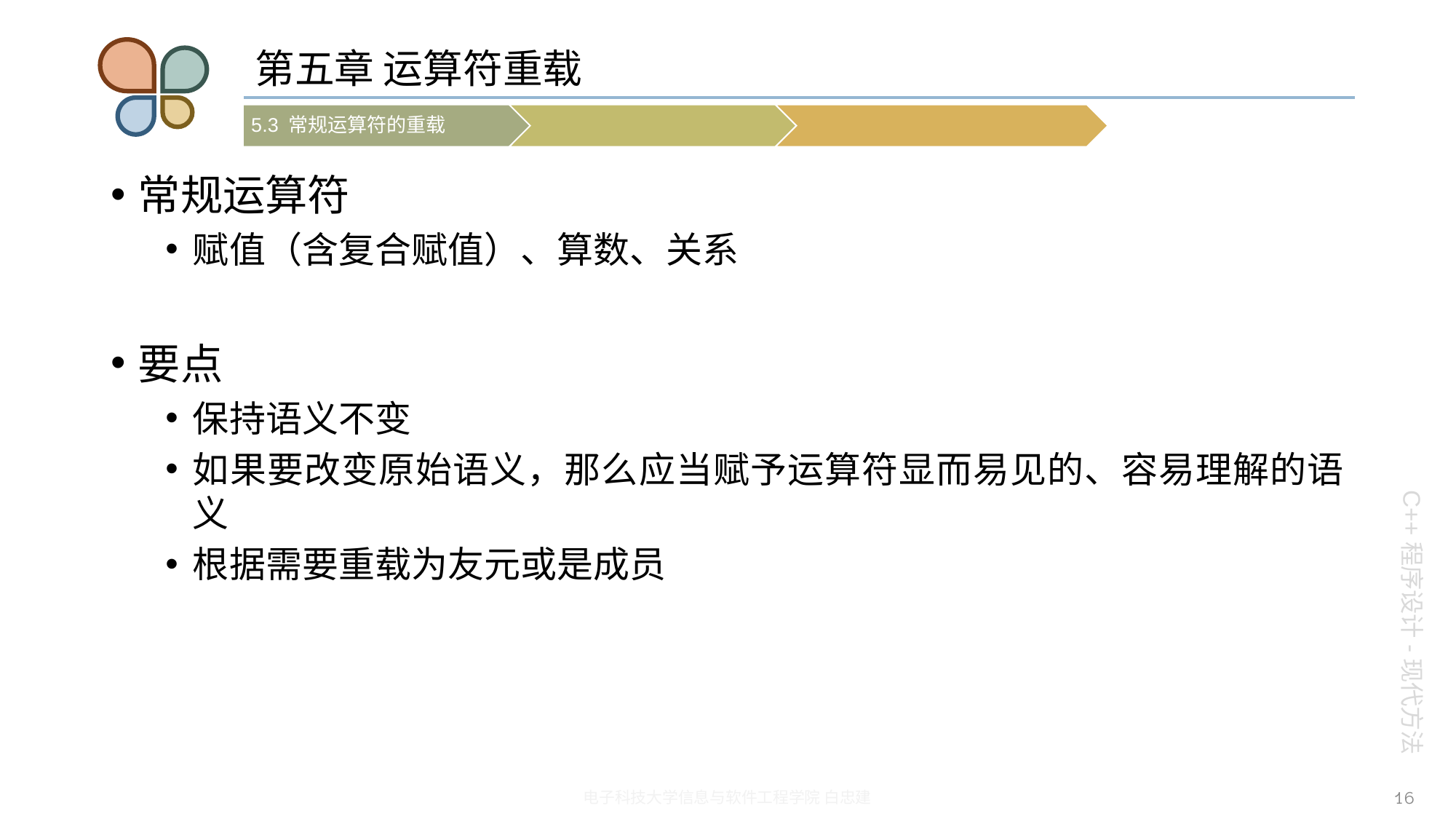

# 第五章 运算符重载
5.3 常规运算符的重载

常规运算符
赋值（含复合赋值）、算数、关系

要点
保持语义不变
如果要改变原始语义，那么应当赋予运算符显而易见的、容易理解的语义
根据需要重载为友元或是成员
16